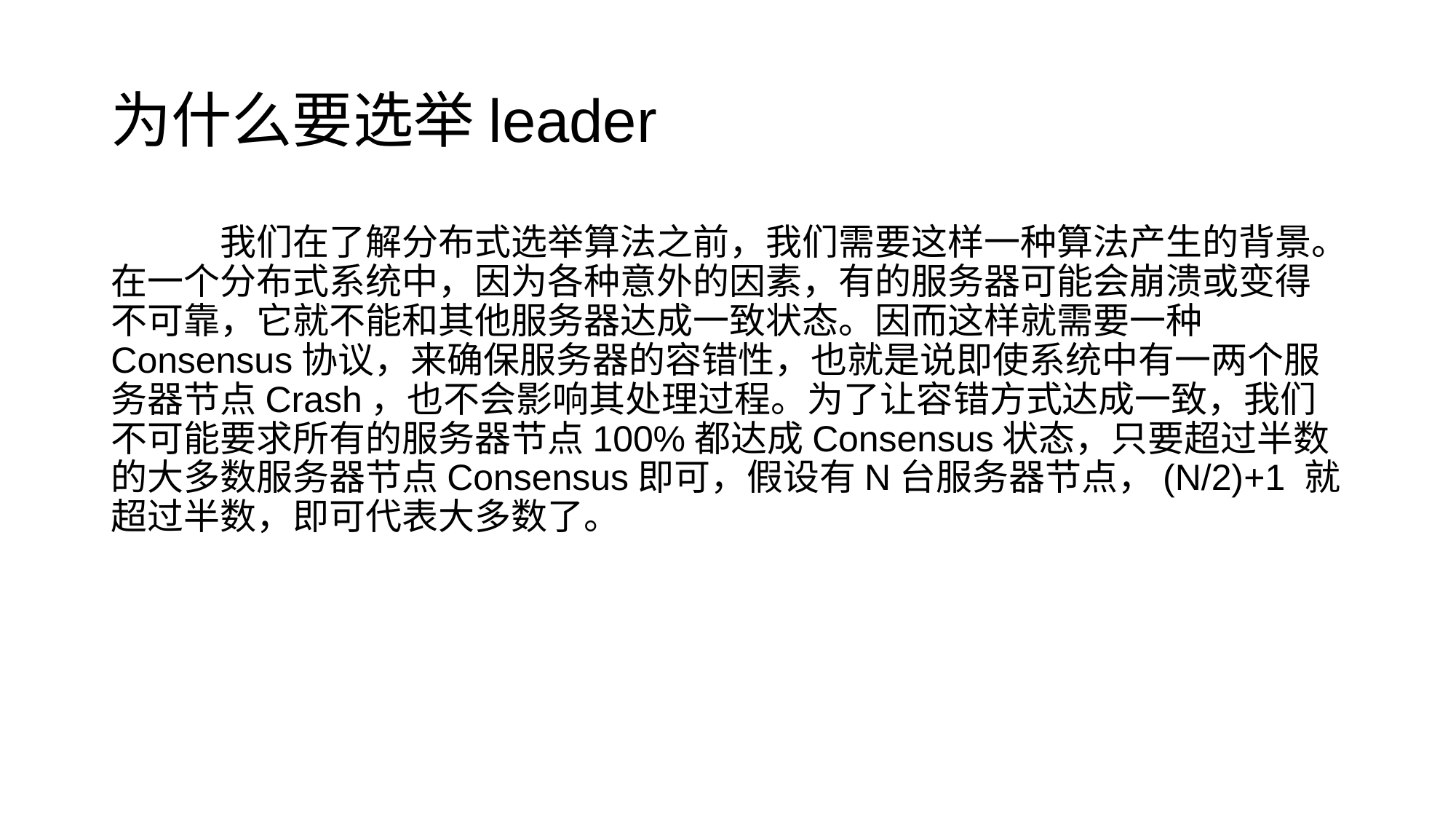

# 为什么要选举leader
	我们在了解分布式选举算法之前，我们需要这样一种算法产生的背景。在一个分布式系统中，因为各种意外的因素，有的服务器可能会崩溃或变得不可靠，它就不能和其他服务器达成一致状态。因而这样就需要一种Consensus协议，来确保服务器的容错性，也就是说即使系统中有一两个服务器节点Crash，也不会影响其处理过程。为了让容错方式达成一致，我们不可能要求所有的服务器节点100%都达成Consensus状态，只要超过半数的大多数服务器节点Consensus即可，假设有N台服务器节点，(N/2)+1 就超过半数，即可代表大多数了。